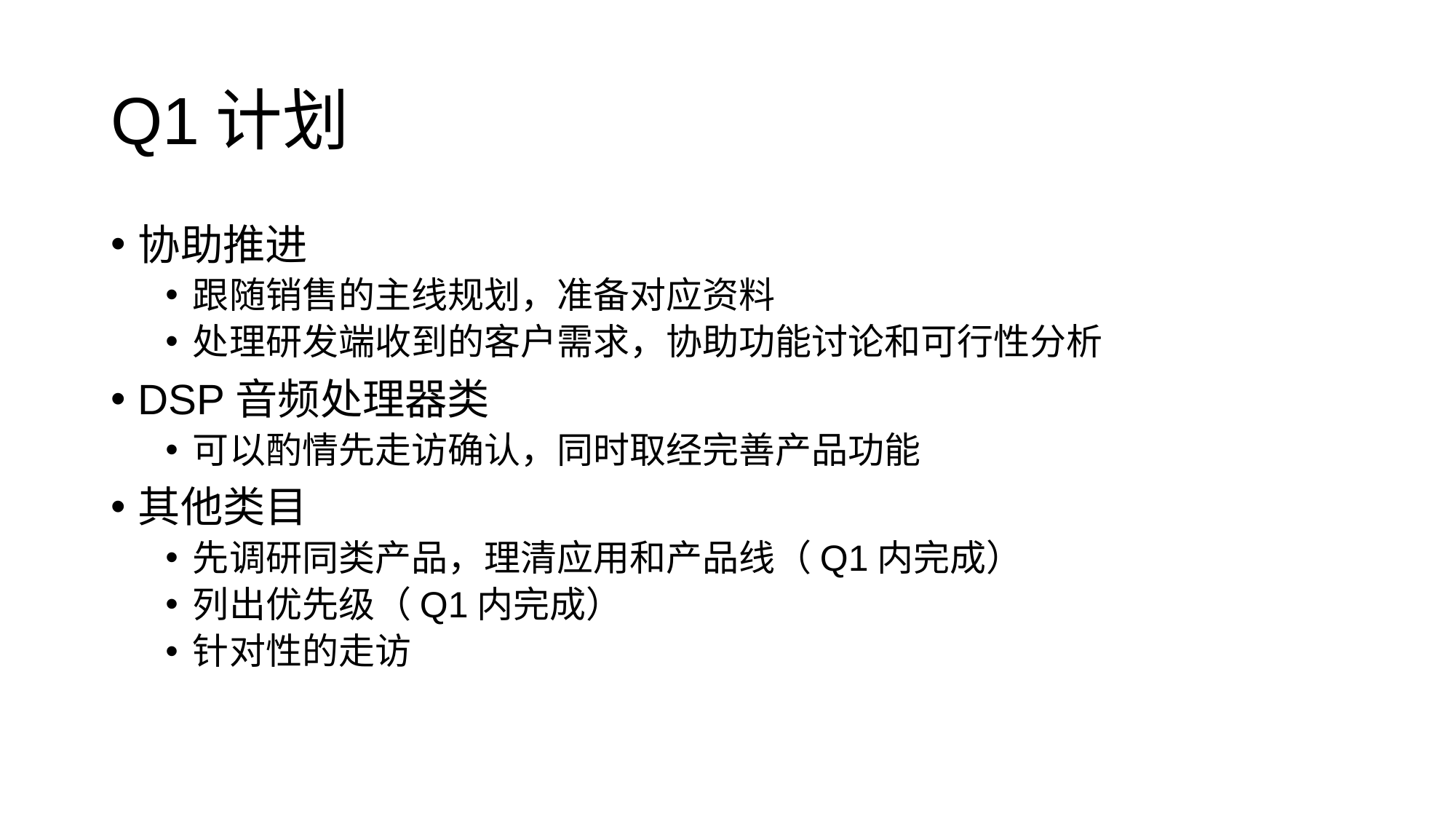

# Q1计划
协助推进
跟随销售的主线规划，准备对应资料
处理研发端收到的客户需求，协助功能讨论和可行性分析
DSP音频处理器类
可以酌情先走访确认，同时取经完善产品功能
其他类目
先调研同类产品，理清应用和产品线（Q1内完成）
列出优先级（Q1内完成）
针对性的走访